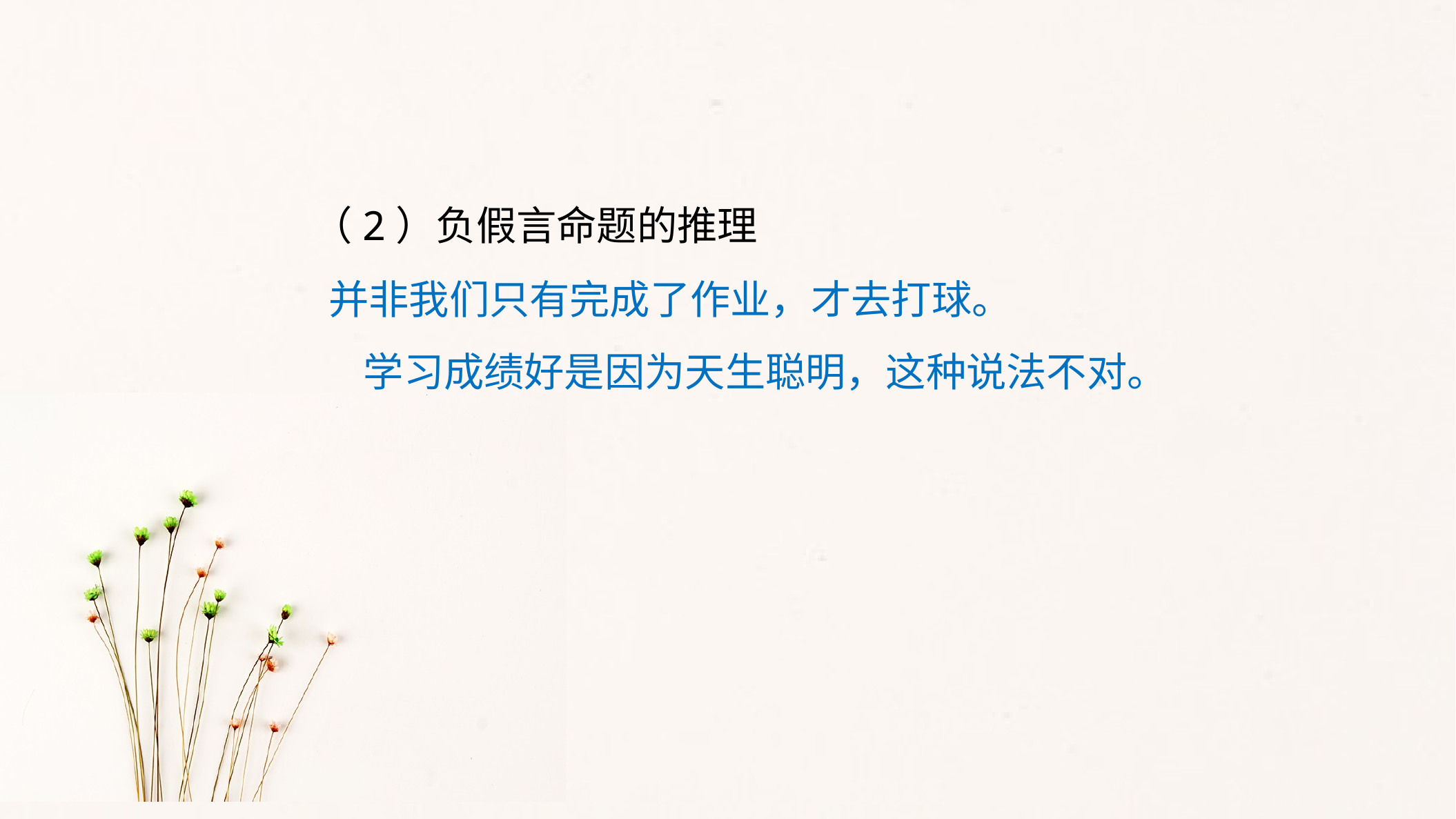

（2）负假言命题的推理
    并非我们只有完成了作业，才去打球。
　　学习成绩好是因为天生聪明，这种说法不对。